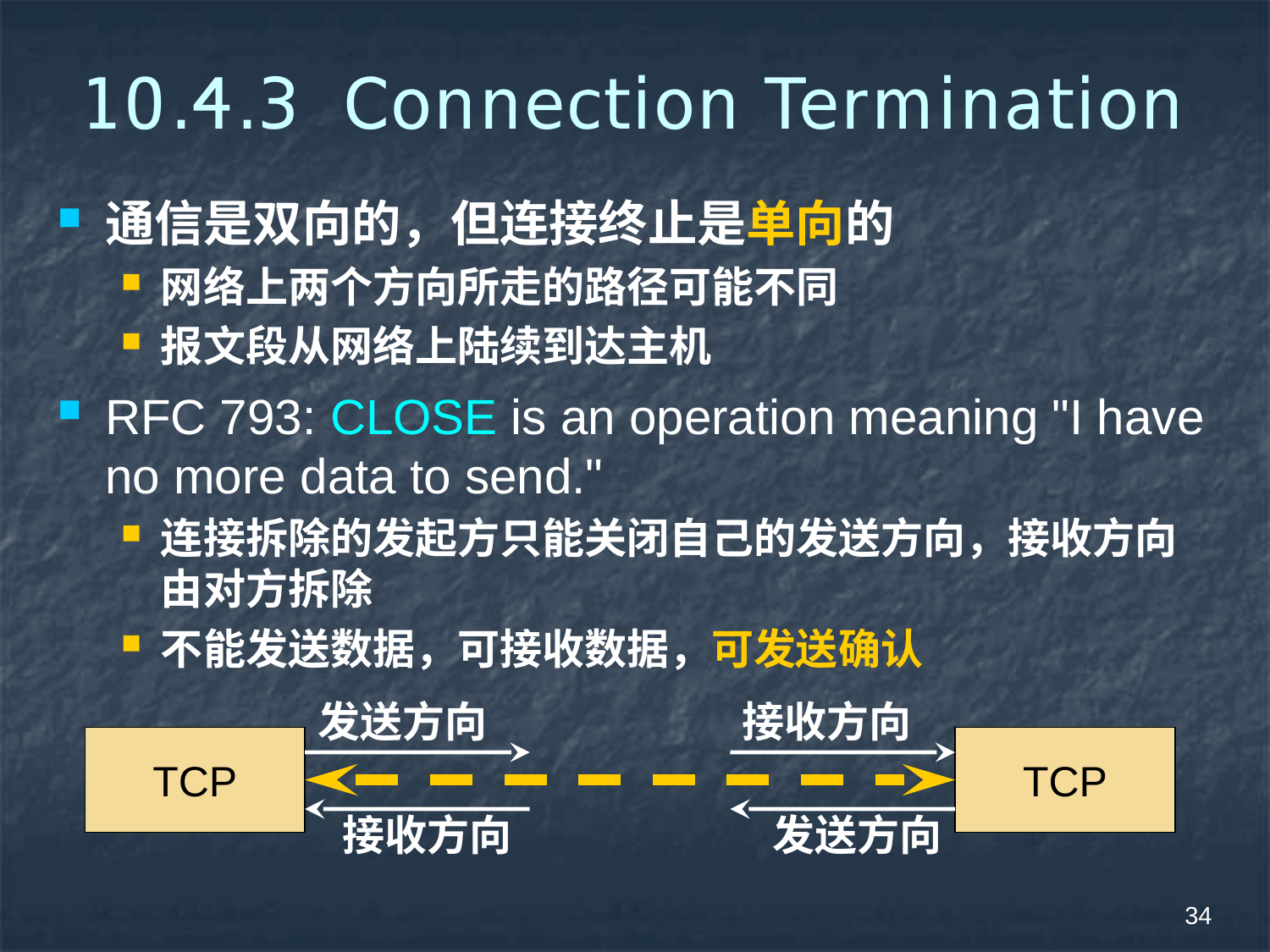

# 10.4.3  Connection Termination
通信是双向的，但连接终止是单向的
网络上两个方向所走的路径可能不同
报文段从网络上陆续到达主机
RFC 793: CLOSE is an operation meaning "I have no more data to send."
连接拆除的发起方只能关闭自己的发送方向，接收方向由对方拆除
不能发送数据，可接收数据，可发送确认

发送方向
接收方向
TCP
TCP

接收方向
发送方向

34